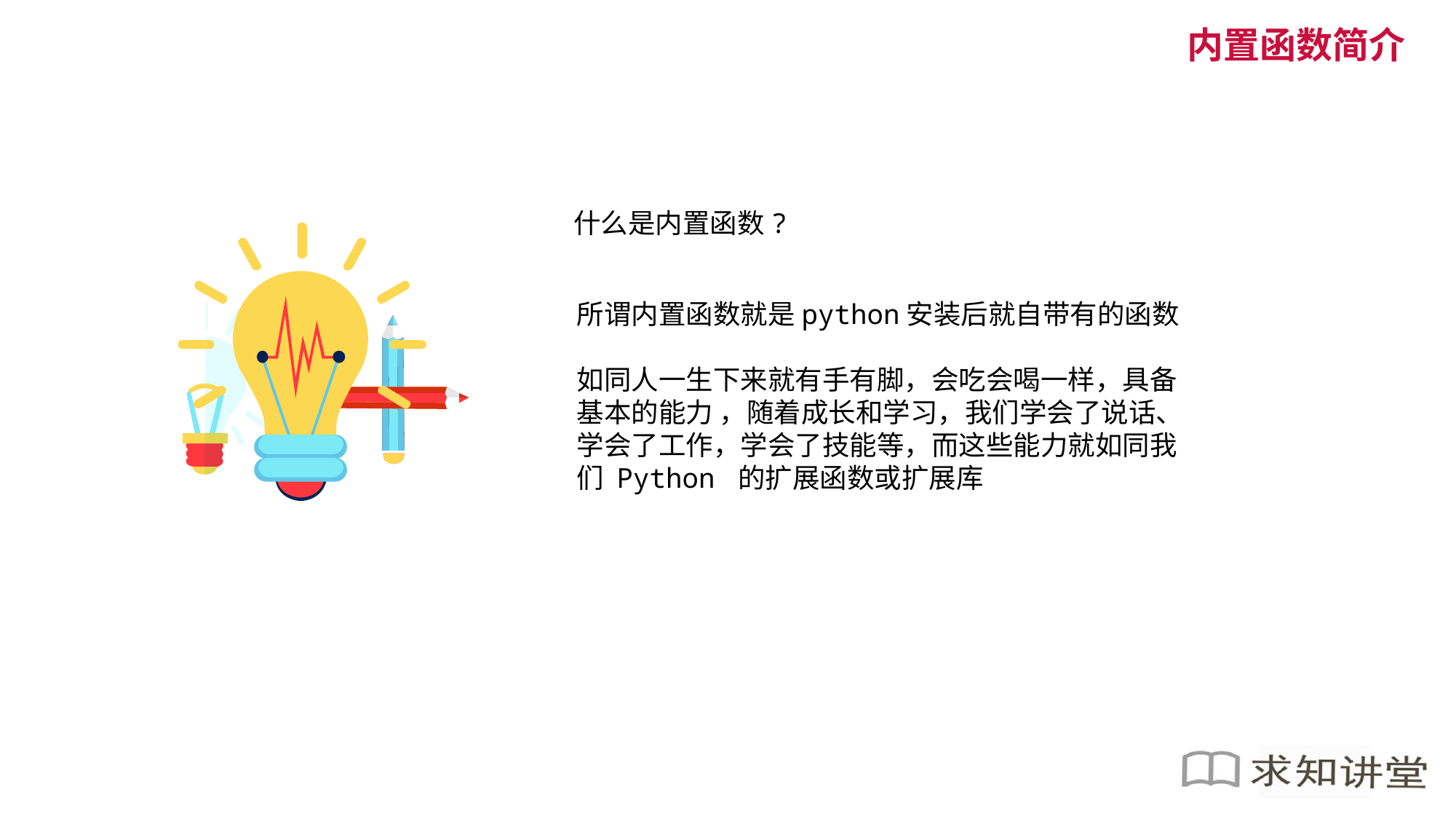

内置函数简介
什么是内置函数?

所谓内置函数就是python安装后就自带有的函数

如同人一生下来就有手有脚，会吃会喝一样，具备基本的能力 ，随着成长和学习，我们学会了说话、学会了工作，学会了技能等，而这些能力就如同我们 Python 的扩展函数或扩展库